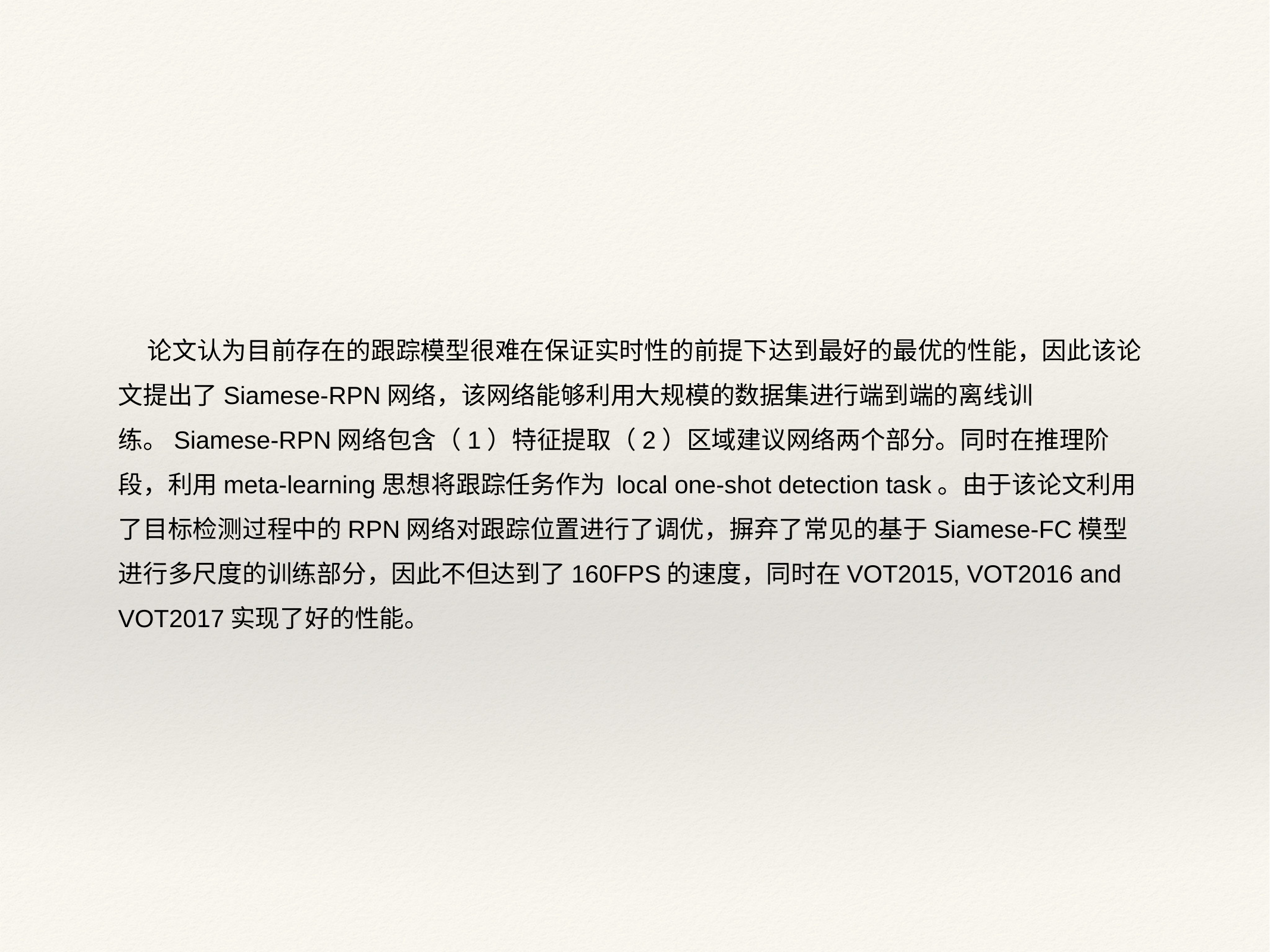

论文认为目前存在的跟踪模型很难在保证实时性的前提下达到最好的最优的性能，因此该论文提出了Siamese-RPN网络，该网络能够利用大规模的数据集进行端到端的离线训练。Siamese-RPN网络包含（1）特征提取（2）区域建议网络两个部分。同时在推理阶段，利用meta-learning思想将跟踪任务作为 local one-shot detection task。由于该论文利用了目标检测过程中的RPN网络对跟踪位置进行了调优，摒弃了常见的基于Siamese-FC模型进行多尺度的训练部分，因此不但达到了160FPS的速度，同时在VOT2015, VOT2016 and VOT2017实现了好的性能。